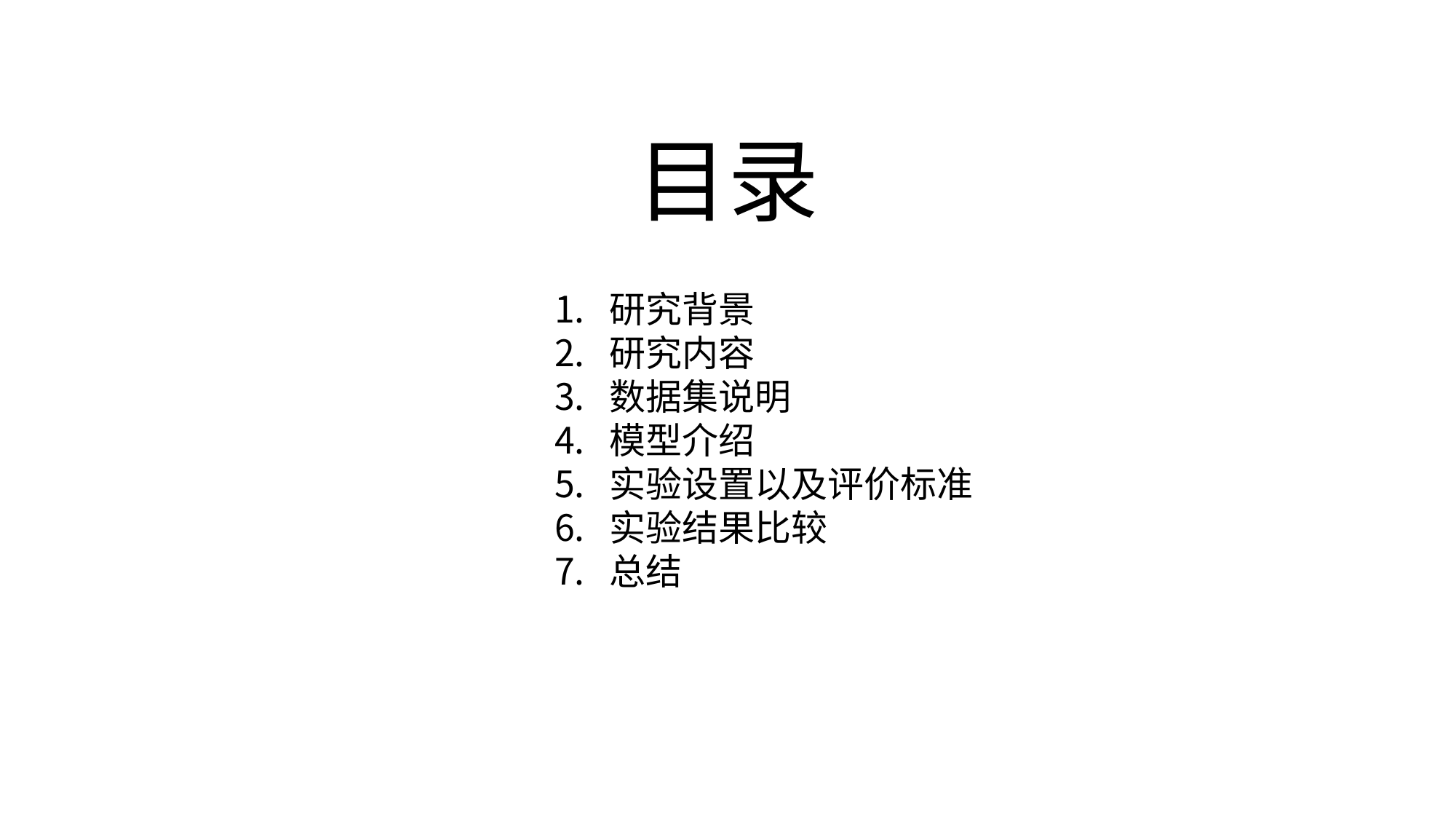

# 目录
研究背景
研究内容
数据集说明
模型介绍
实验设置以及评价标准
实验结果比较
总结